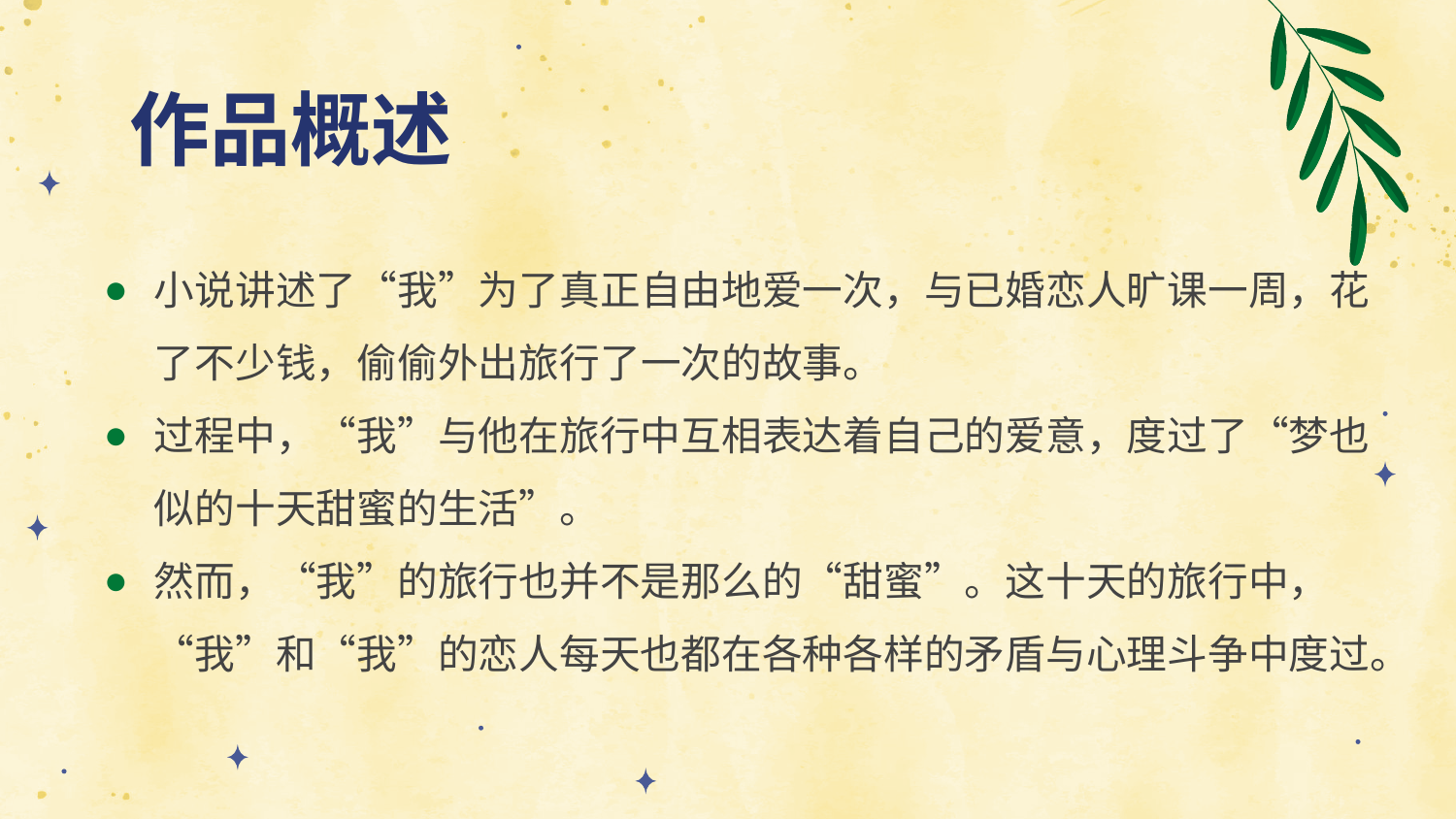

# 作品概述
小说讲述了“我”为了真正自由地爱一次，与已婚恋人旷课一周，花了不少钱，偷偷外出旅行了一次的故事。
过程中，“我”与他在旅行中互相表达着自己的爱意，度过了“梦也似的十天甜蜜的生活”。
然而，“我”的旅行也并不是那么的“甜蜜”。这十天的旅行中，“我”和“我”的恋人每天也都在各种各样的矛盾与心理斗争中度过。